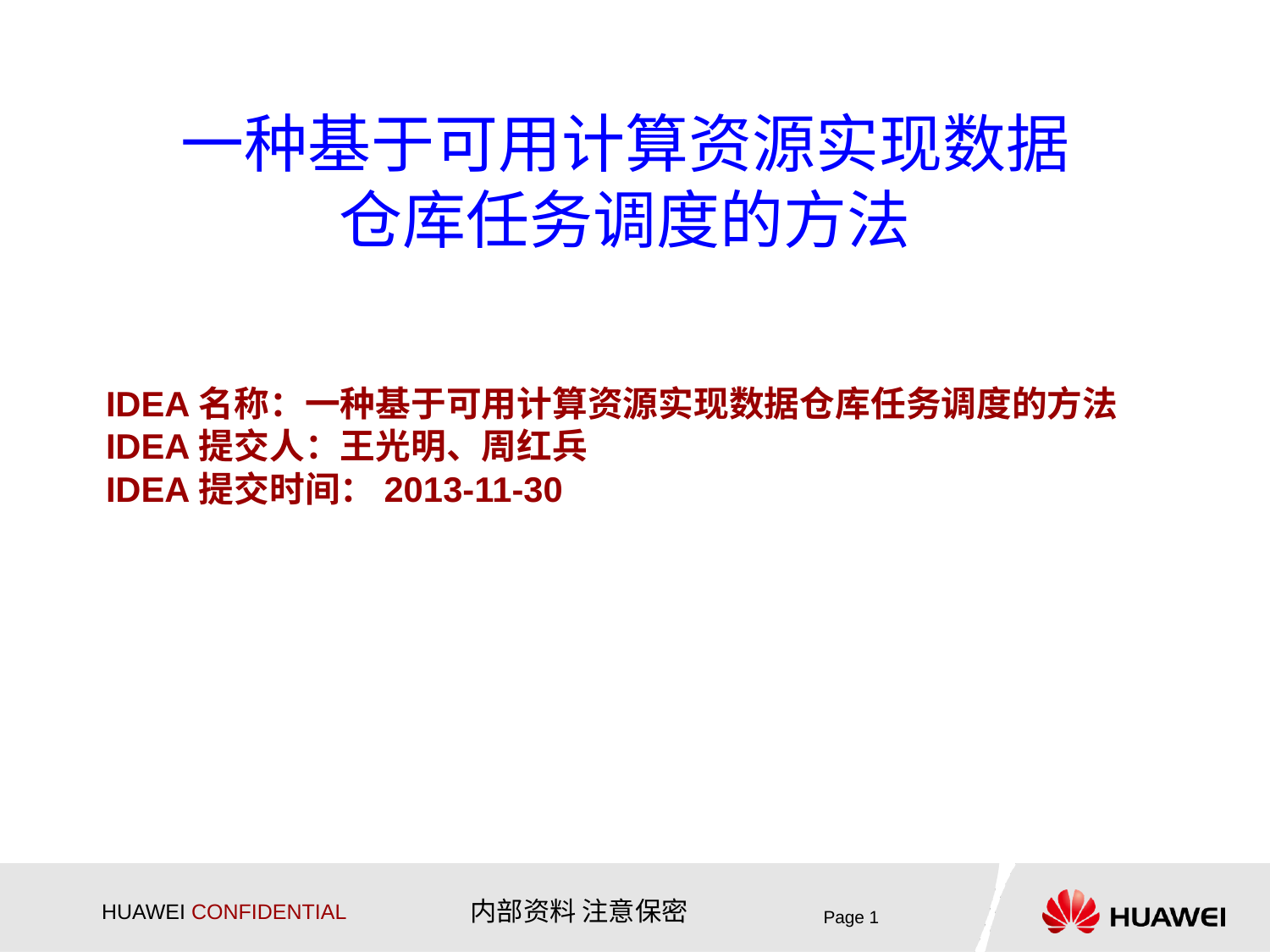

一种基于可用计算资源实现数据仓库任务调度的方法
# IDEA名称：一种基于可用计算资源实现数据仓库任务调度的方法 IDEA提交人：王光明、周红兵 IDEA提交时间：2013-11-30

Page 1